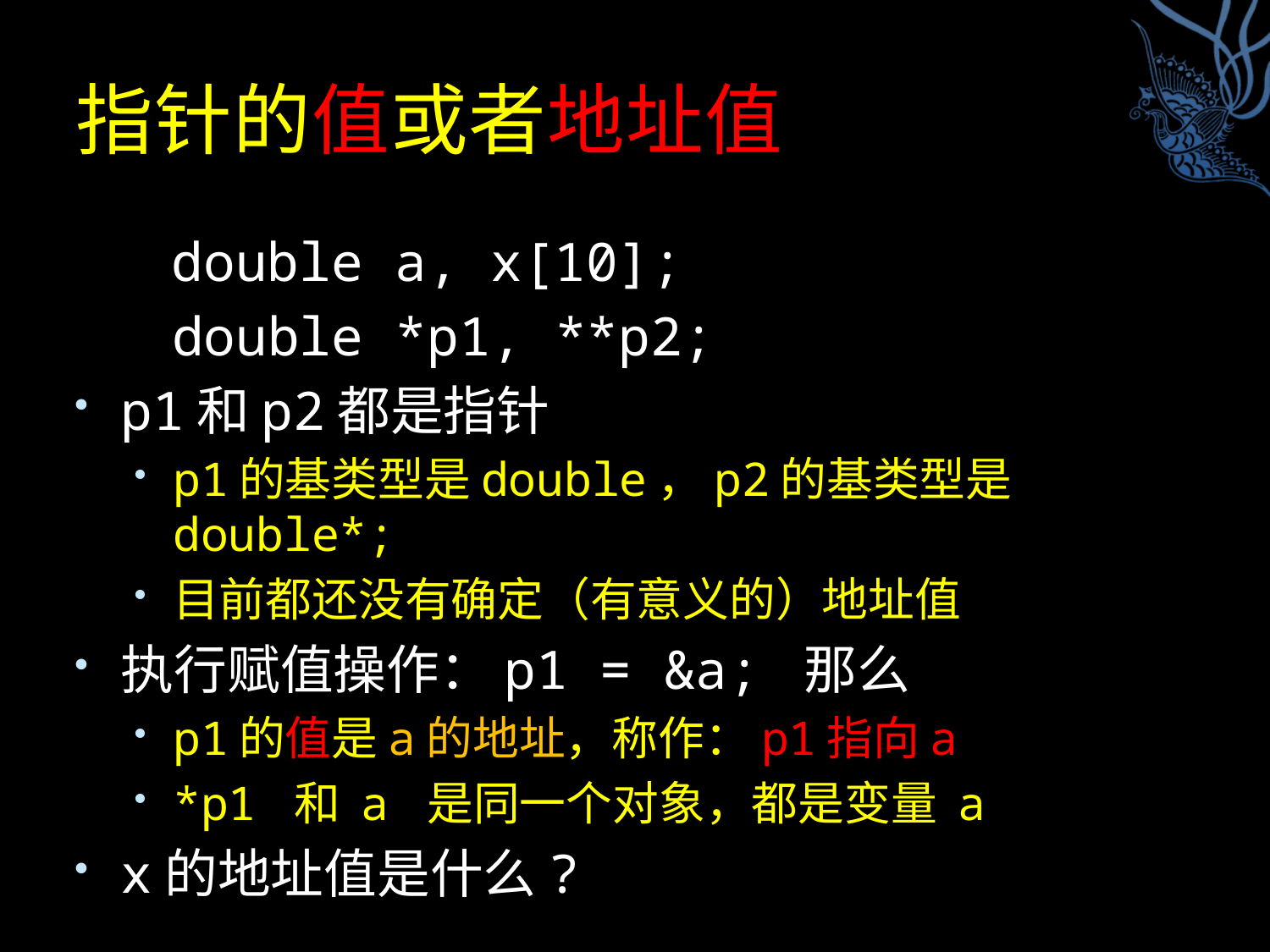

# 指针的值或者地址值
   double a, x[10];
   double *p1, **p2;
p1和p2都是指针
p1的基类型是double，p2的基类型是double*;
目前都还没有确定（有意义的）地址值
执行赋值操作：p1 = &a; 那么
p1的值是a的地址，称作：p1指向a
*p1 和 a 是同一个对象，都是变量 a
x的地址值是什么?

6